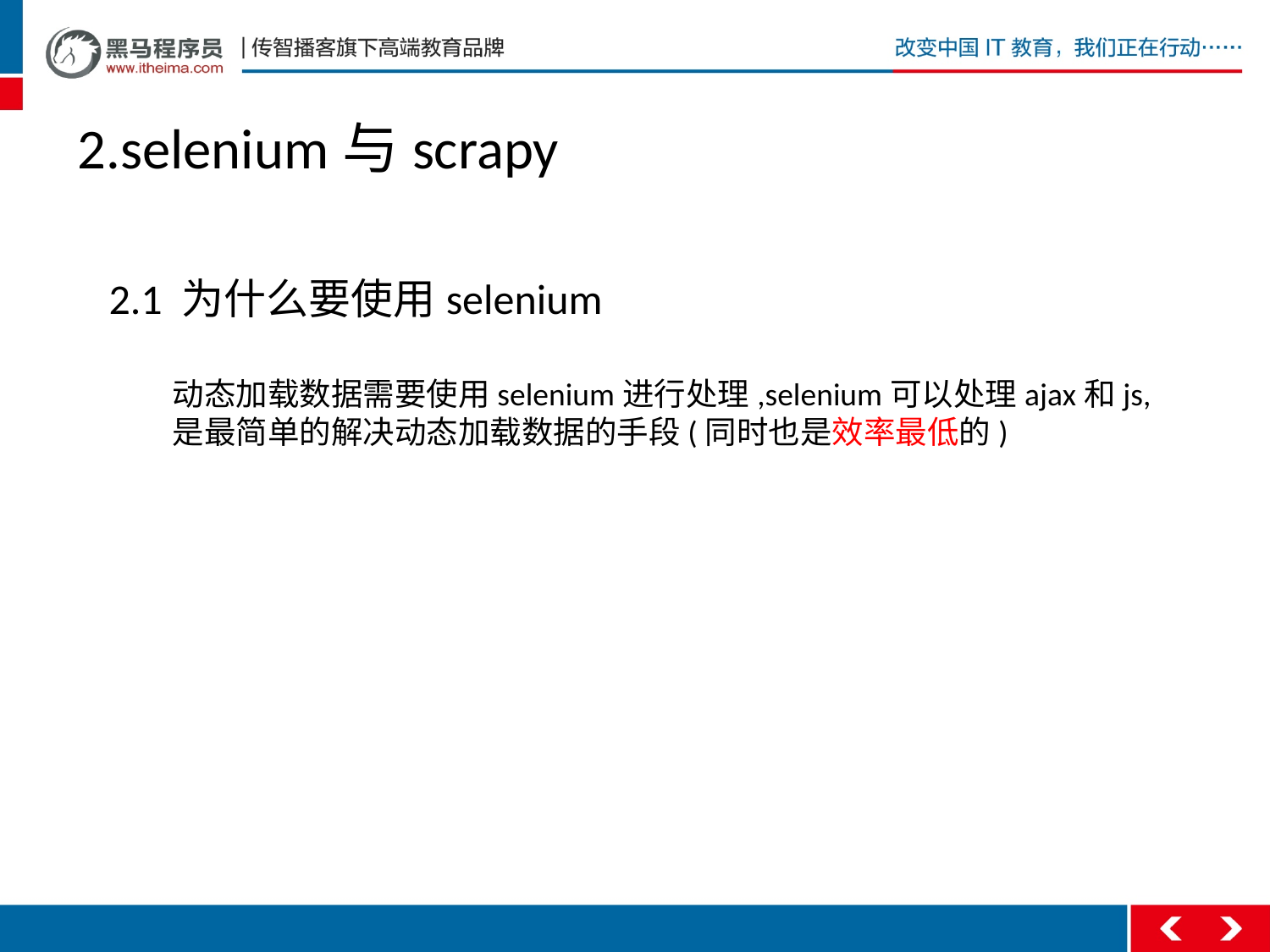

# 2.selenium与scrapy
2.1 为什么要使用selenium

动态加载数据需要使用selenium进行处理,selenium可以处理ajax和js,是最简单的解决动态加载数据的手段(同时也是效率最低的)